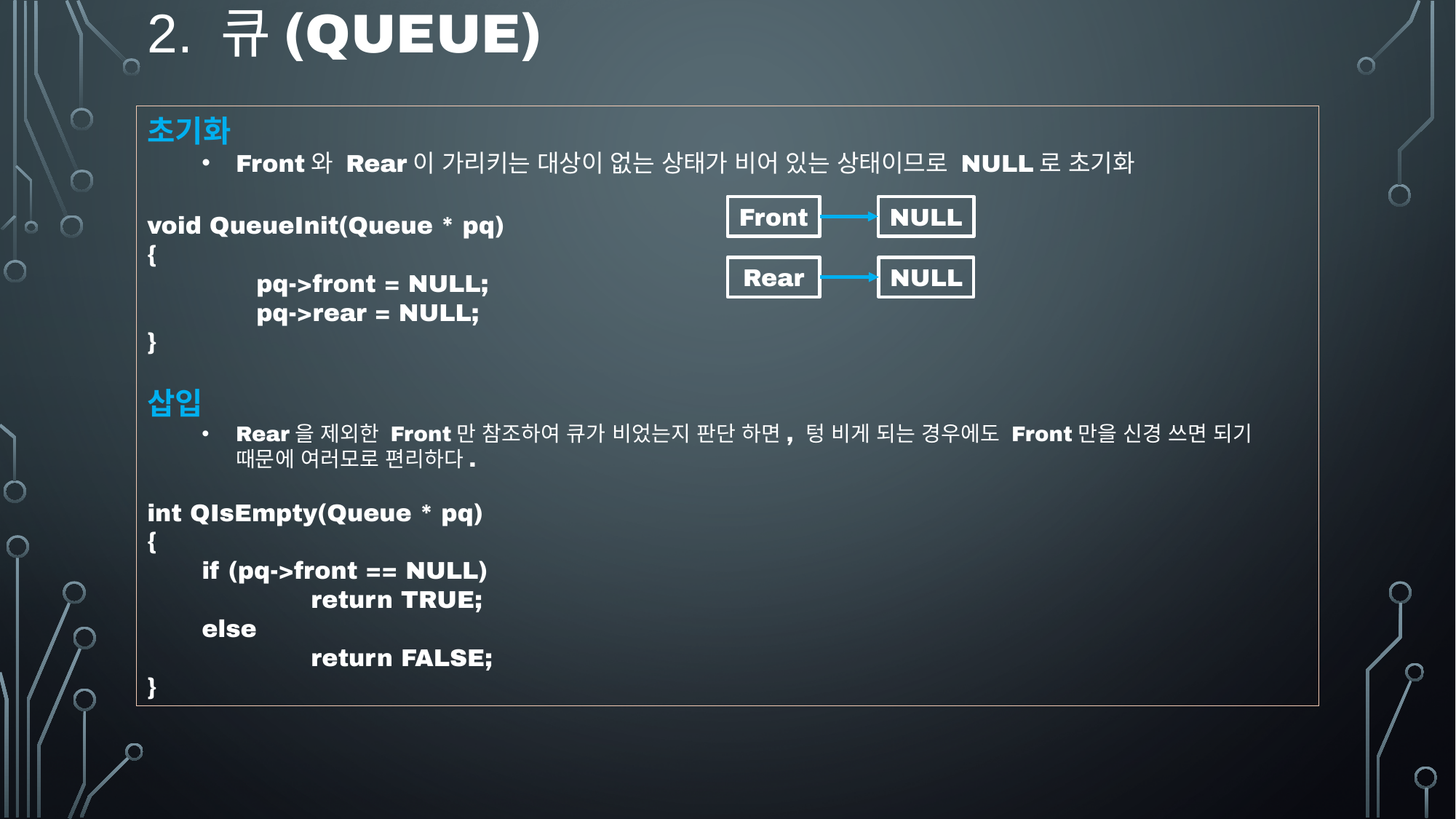

# 2. 큐(queue)
초기화
Front와 Rear이 가리키는 대상이 없는 상태가 비어 있는 상태이므로 NULL로 초기화

void QueueInit(Queue * pq)
{
	pq->front = NULL;
	pq->rear = NULL;
}

삽입
Rear을 제외한 Front만 참조하여 큐가 비었는지 판단 하면, 텅 비게 되는 경우에도 Front만을 신경 쓰면 되기 때문에 여러모로 편리하다.

int QIsEmpty(Queue * pq)
{
if (pq->front == NULL)
	return TRUE;
else
	return FALSE;
}
Front
NULL
Rear
NULL